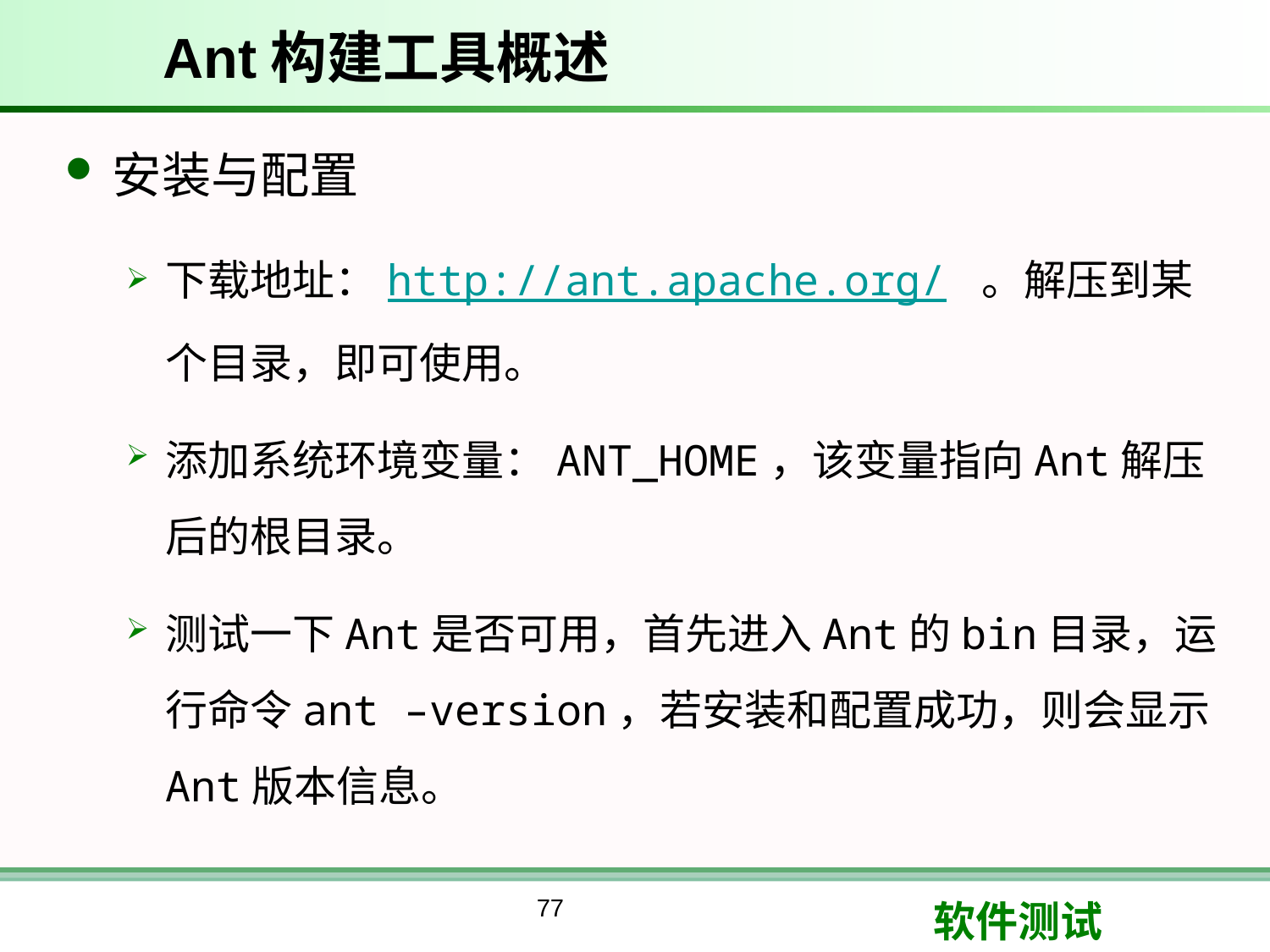

# Ant构建工具概述
安装与配置
下载地址：http://ant.apache.org/ 。解压到某个目录，即可使用。
添加系统环境变量：ANT_HOME，该变量指向Ant解压后的根目录。
测试一下Ant是否可用，首先进入Ant的bin目录，运行命令ant –version，若安装和配置成功，则会显示Ant版本信息。

77